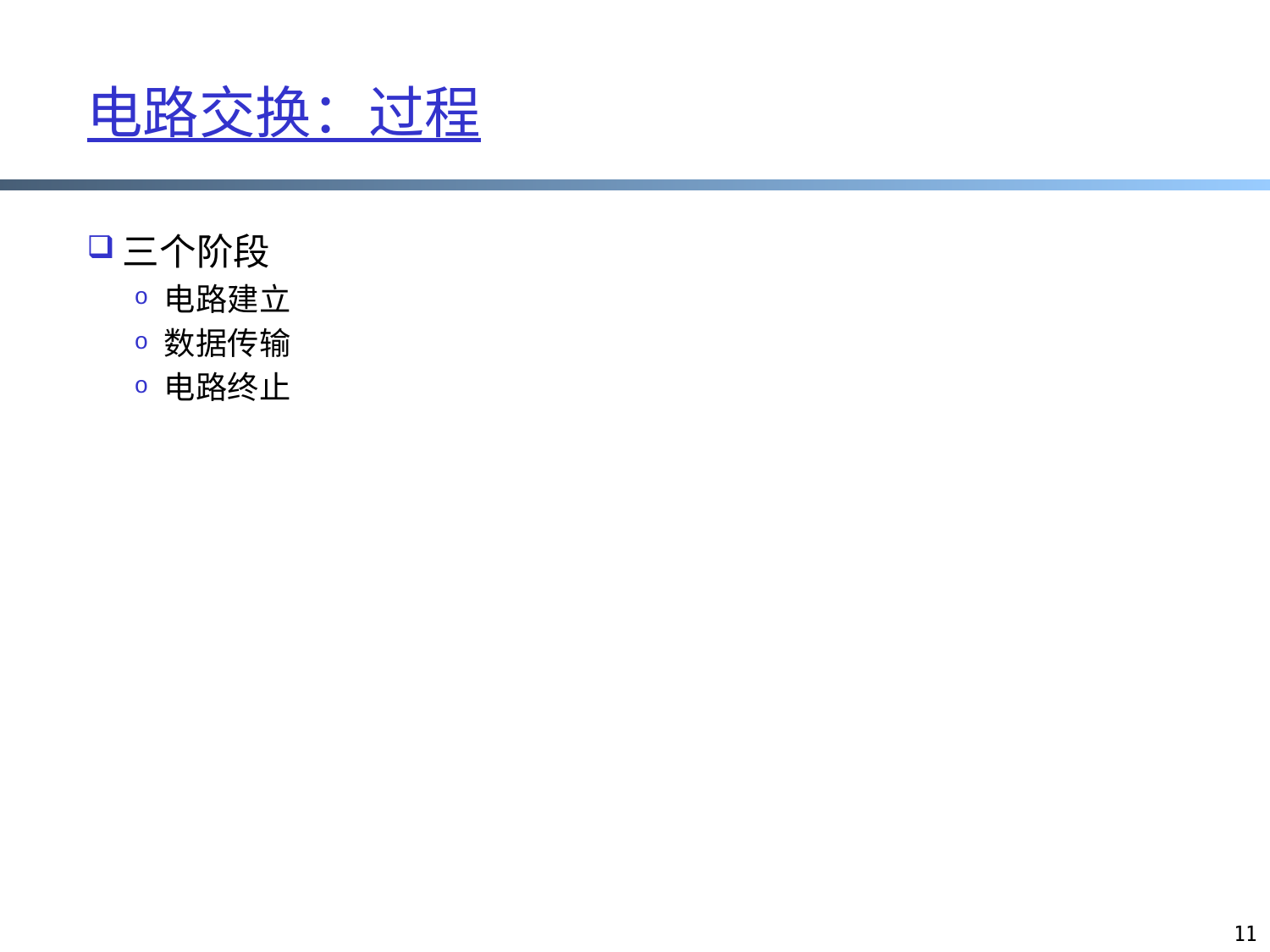

# 电路交换：过程
三个阶段
电路建立
数据传输
电路终止
11